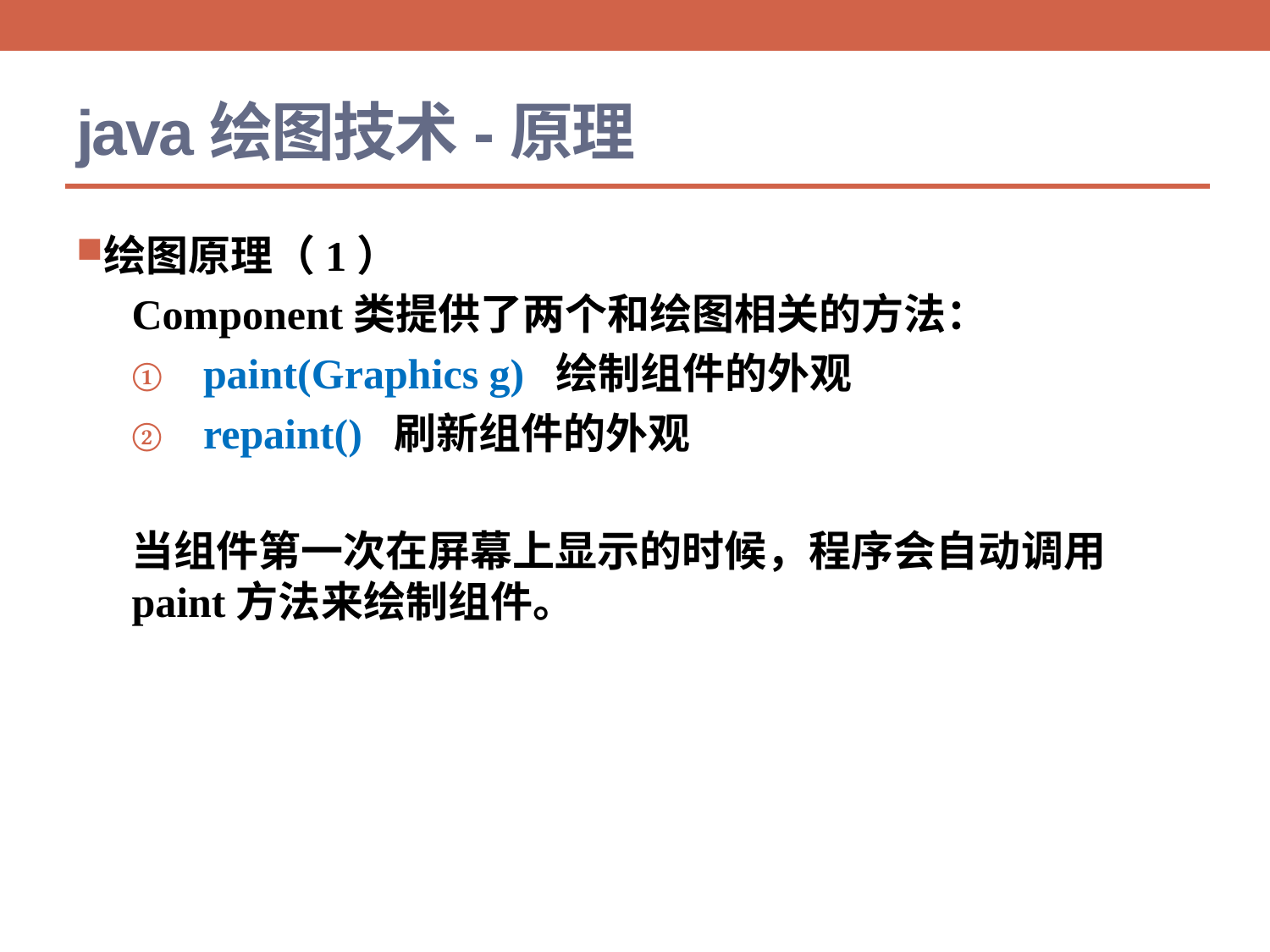

# java绘图技术-原理
绘图原理（1）
Component类提供了两个和绘图相关的方法：
paint(Graphics g)  绘制组件的外观
repaint()  刷新组件的外观

当组件第一次在屏幕上显示的时候，程序会自动调用paint方法来绘制组件。